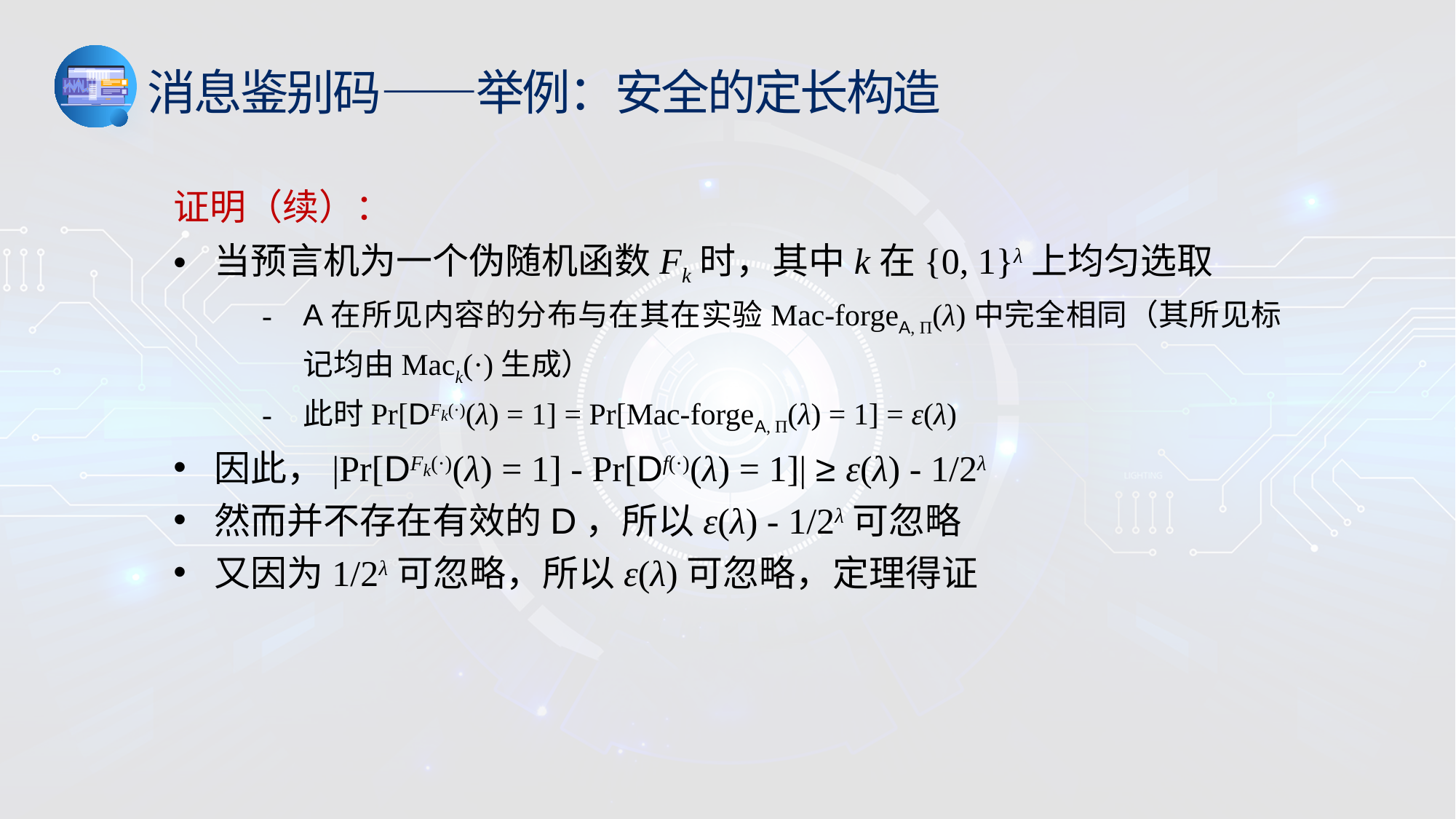

消息鉴别码——举例：安全的定长构造

证明（续）：
当预言机为一个伪随机函数Fk时，其中k在{0, 1}λ上均匀选取
A在所见内容的分布与在其在实验Mac-forgeA, Π(λ)中完全相同（其所见标记均由Mack(·)生成）
此时Pr[DFk(·)(λ) = 1] = Pr[Mac-forgeA, Π(λ) = 1] = ε(λ)
因此，|Pr[DFk(·)(λ) = 1] - Pr[Df(·)(λ) = 1]| ≥ ε(λ) - 1/2λ
然而并不存在有效的D，所以ε(λ) - 1/2λ可忽略
又因为1/2λ可忽略，所以ε(λ)可忽略，定理得证